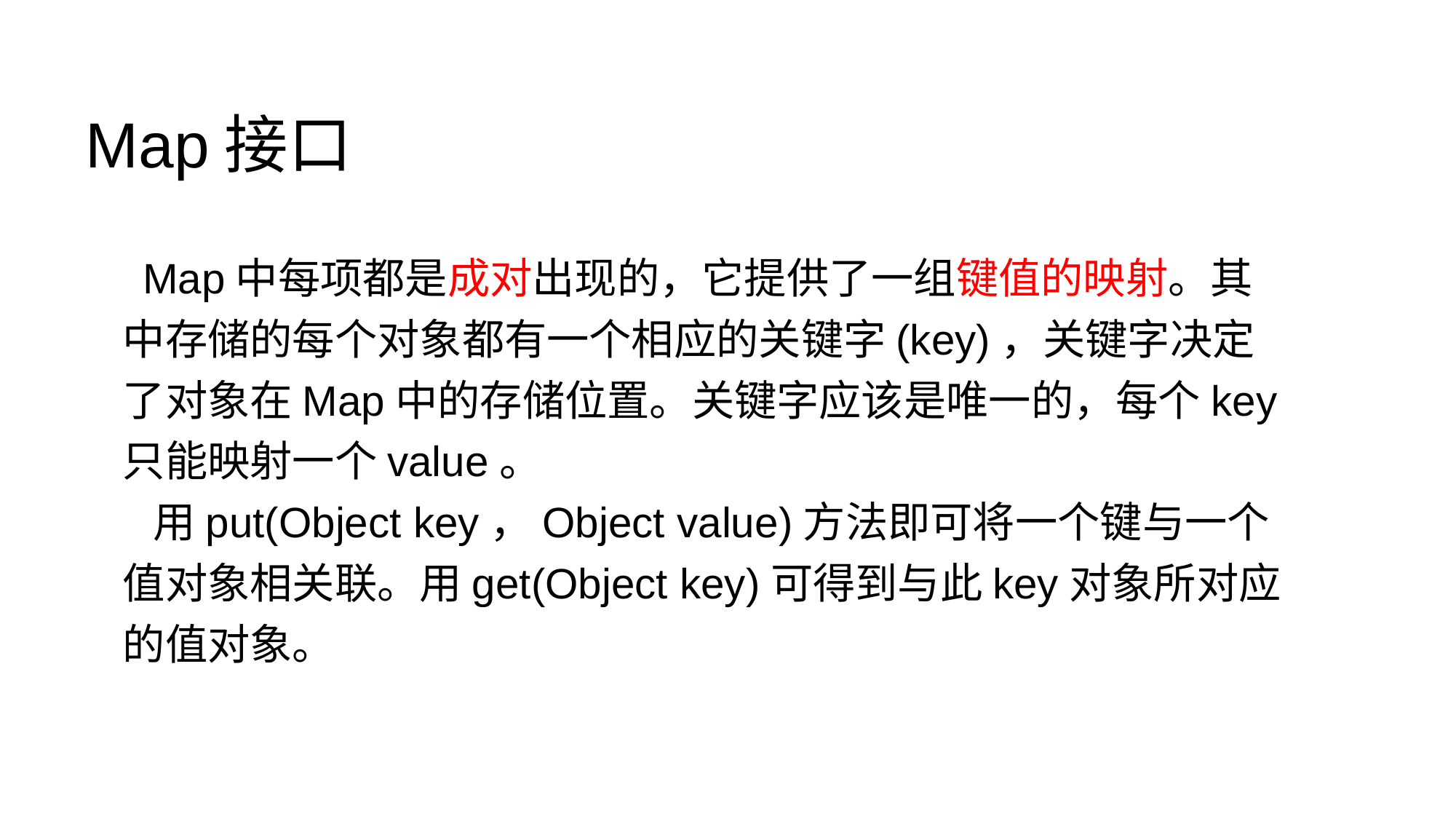

# Map接口
    Map中每项都是成对出现的，它提供了一组键值的映射。其中存储的每个对象都有一个相应的关键字(key)，关键字决定了对象在Map中的存储位置。关键字应该是唯一的，每个key 只能映射一个value。
     用put(Object key，Object value)方法即可将一个键与一个值对象相关联。用get(Object key)可得到与此key对象所对应的值对象。